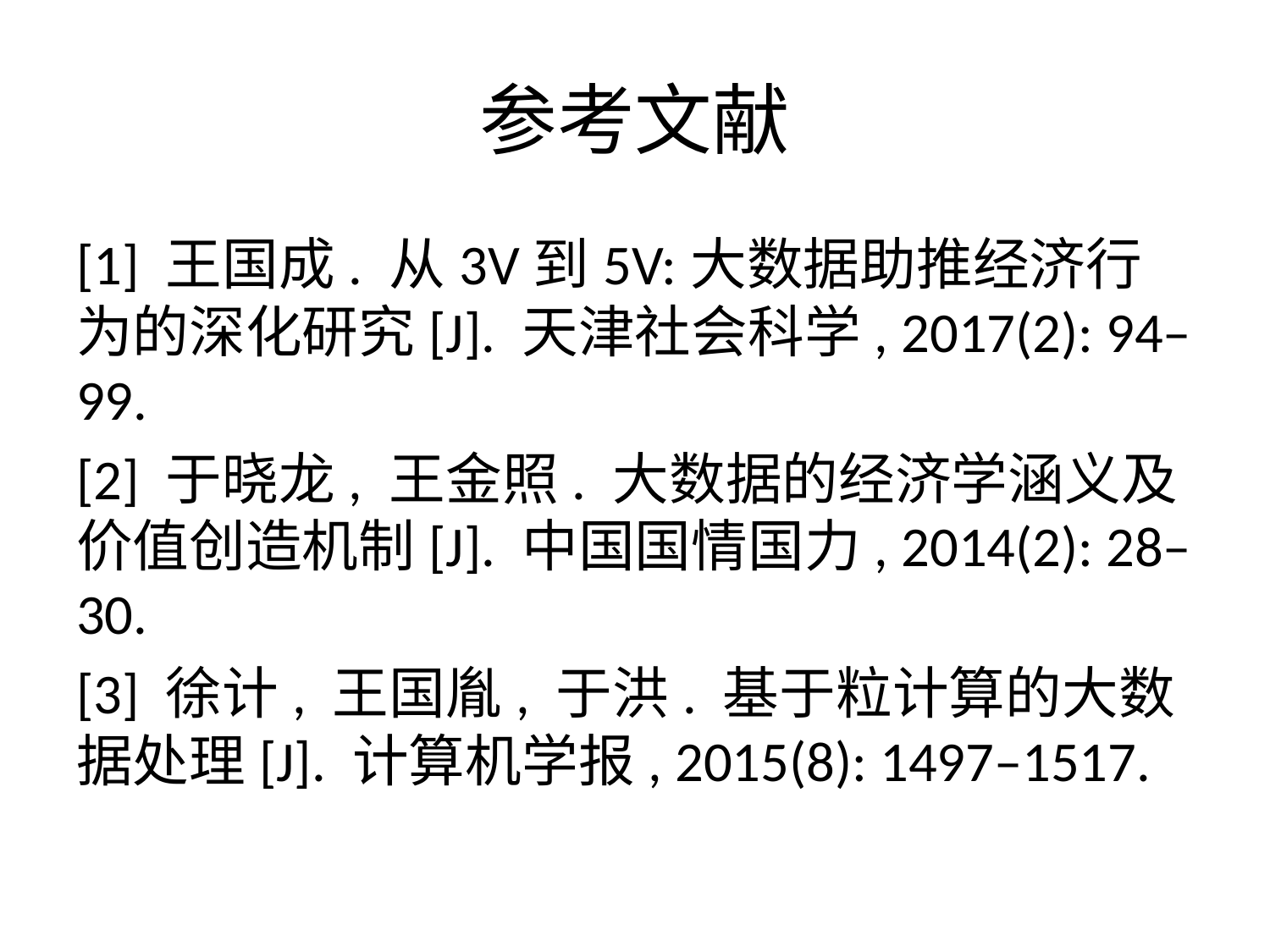

# 参考文献
[1] 王国成. 从3V到5V:大数据助推经济行为的深化研究[J]. 天津社会科学, 2017(2): 94–99.
[2] 于晓龙, 王金照. 大数据的经济学涵义及价值创造机制[J]. 中国国情国力, 2014(2): 28–30.
[3] 徐计, 王国胤, 于洪. 基于粒计算的大数据处理[J]. 计算机学报, 2015(8): 1497–1517.